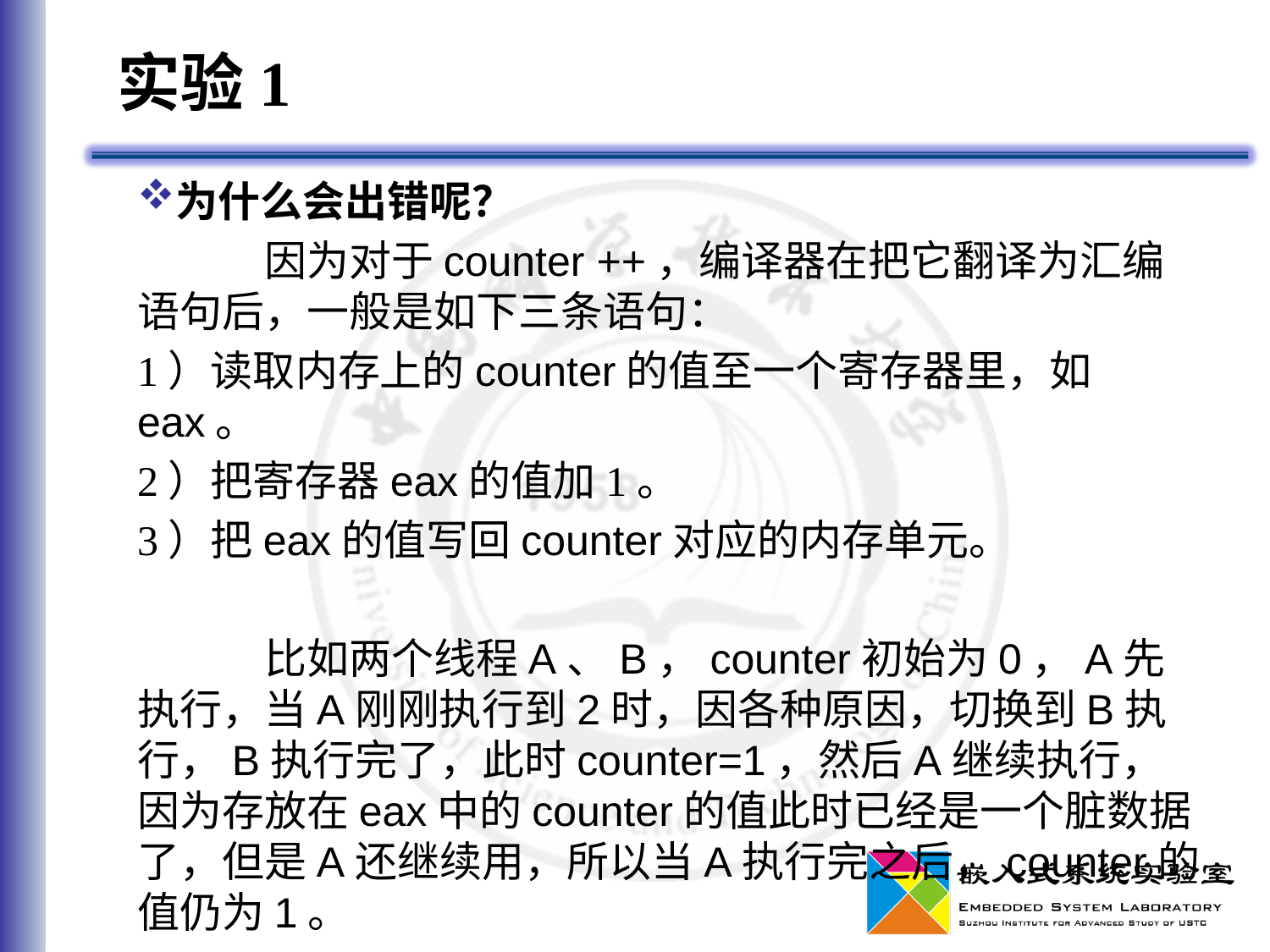

# 实验1
为什么会出错呢？
	因为对于counter ++，编译器在把它翻译为汇编语句后，一般是如下三条语句：
1）读取内存上的counter的值至一个寄存器里，如eax。
2）把寄存器eax的值加1。
3）把eax的值写回counter对应的内存单元。

	比如两个线程A、B，counter初始为0，A先执行，当A刚刚执行到2时，因各种原因，切换到B执行，B执行完了，此时counter=1，然后A继续执行，因为存放在eax中的counter的值此时已经是一个脏数据了，但是A还继续用，所以当A执行完之后，counter的值仍为1。